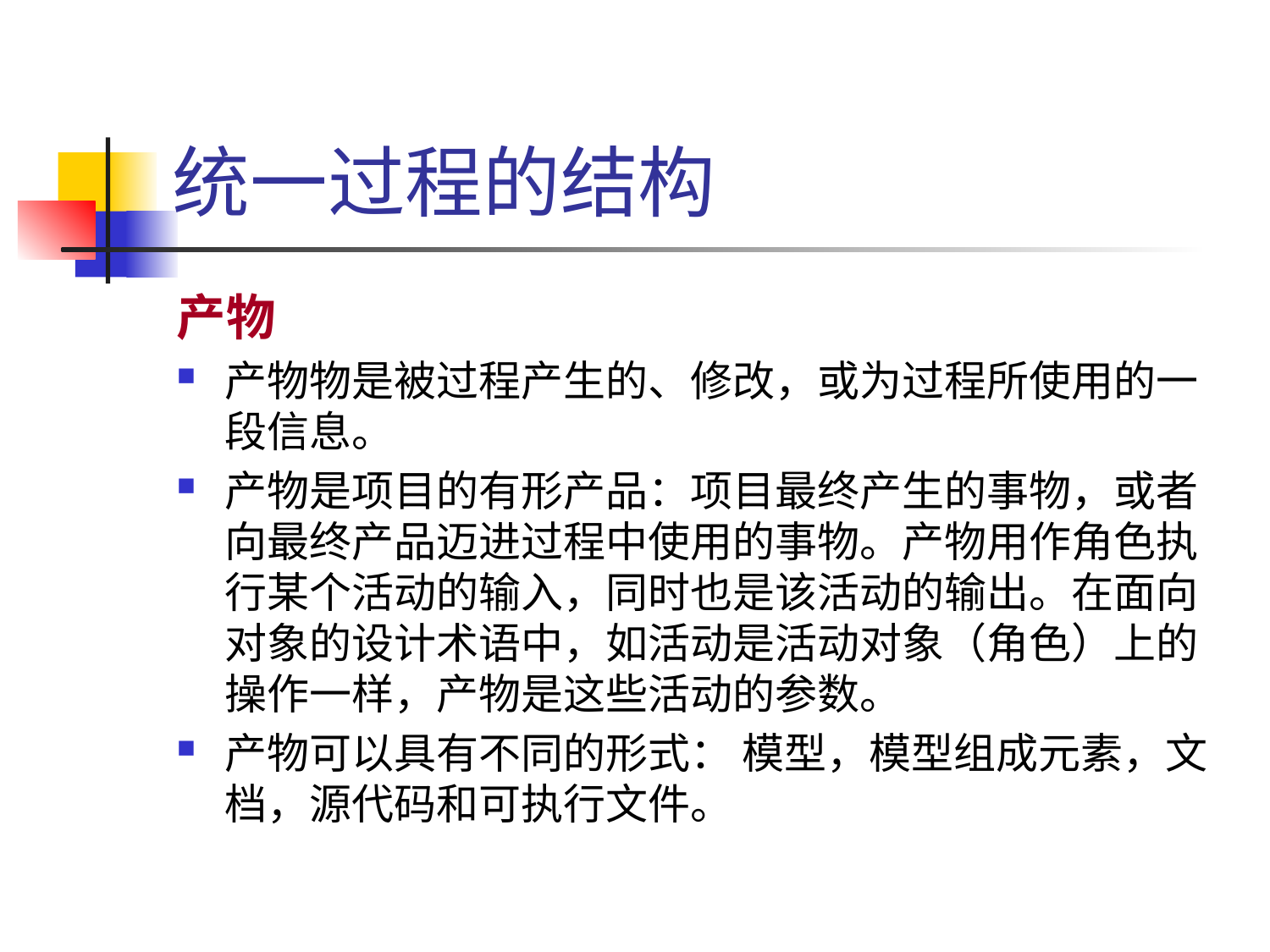

# 统一过程的结构
产物
产物物是被过程产生的、修改，或为过程所使用的一段信息。
产物是项目的有形产品：项目最终产生的事物，或者向最终产品迈进过程中使用的事物。产物用作角色执行某个活动的输入，同时也是该活动的输出。在面向对象的设计术语中，如活动是活动对象（角色）上的操作一样，产物是这些活动的参数。
产物可以具有不同的形式： 模型，模型组成元素，文档，源代码和可执行文件。